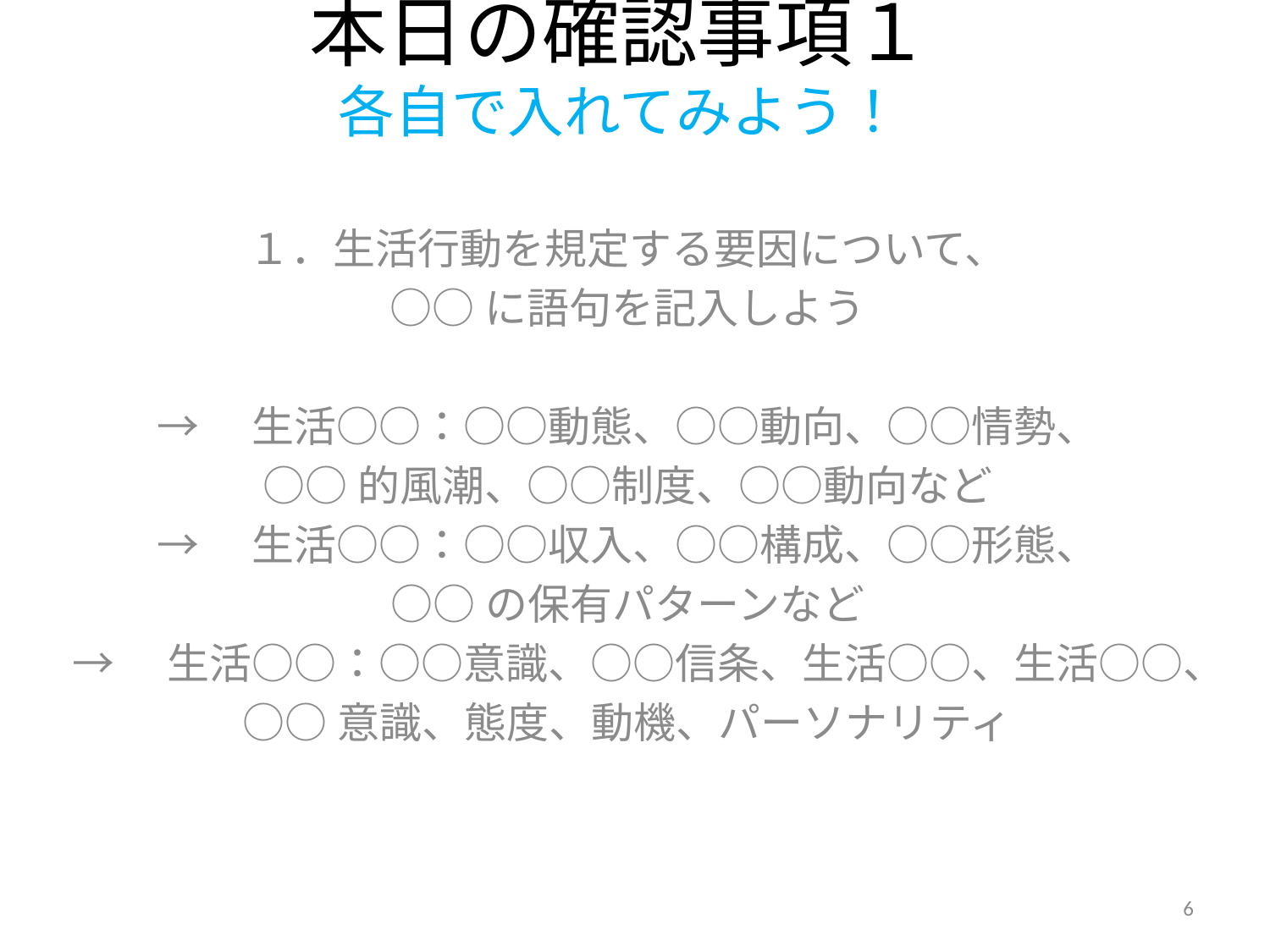

# 本日の確認事項１ 各自で入れてみよう！
１．生活行動を規定する要因について、
○○に語句を記入しよう

→　生活○○：○○動態、○○動向、○○情勢、
○○的風潮、○○制度、○○動向など
→　生活○○：○○収入、○○構成、○○形態、
○○の保有パターンなど
→　生活○○：○○意識、○○信条、生活○○、生活○○、
○○意識、態度、動機、パーソナリティ

6